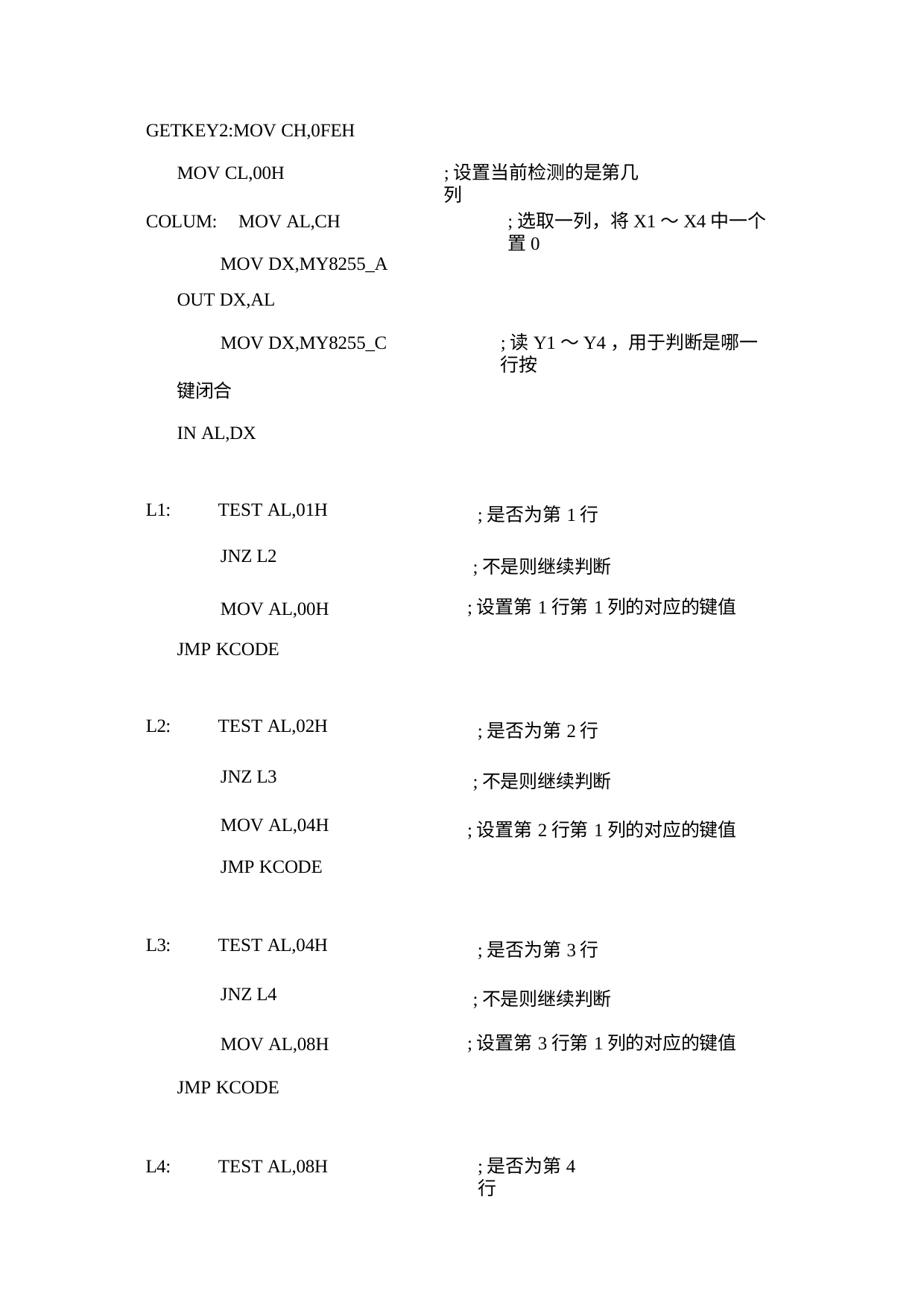

GETKEY2:MOV CH,0FEH
MOV CL,00H
;设置当前检测的是第几列
COLUM:	MOV AL,CH
;选取一列，将X1～X4中一个置0
MOV DX,MY8255_A
OUT DX,AL
MOV DX,MY8255_C
;读Y1～Y4，用于判断是哪一行按
键闭合
IN AL,DX
| L1: | TEST AL,01H JNZ L2 | ;是否为第1行 ;不是则继续判断 |
| --- | --- | --- |
|  | MOV AL,00H | ;设置第1行第1列的对应的键值 |
| JMP KCODE |  |  |
| L2: | TEST AL,02H | ;是否为第2行 |
|  | JNZ L3 | ;不是则继续判断 |
|  | MOV AL,04H | ;设置第2行第1列的对应的键值 |
|  | JMP KCODE |  |
| L3: | TEST AL,04H | ;是否为第3行 |
|  | JNZ L4 | ;不是则继续判断 |
|  | MOV AL,08H | ;设置第3行第1列的对应的键值 |
JMP KCODE
L4:
TEST AL,08H
;是否为第4行